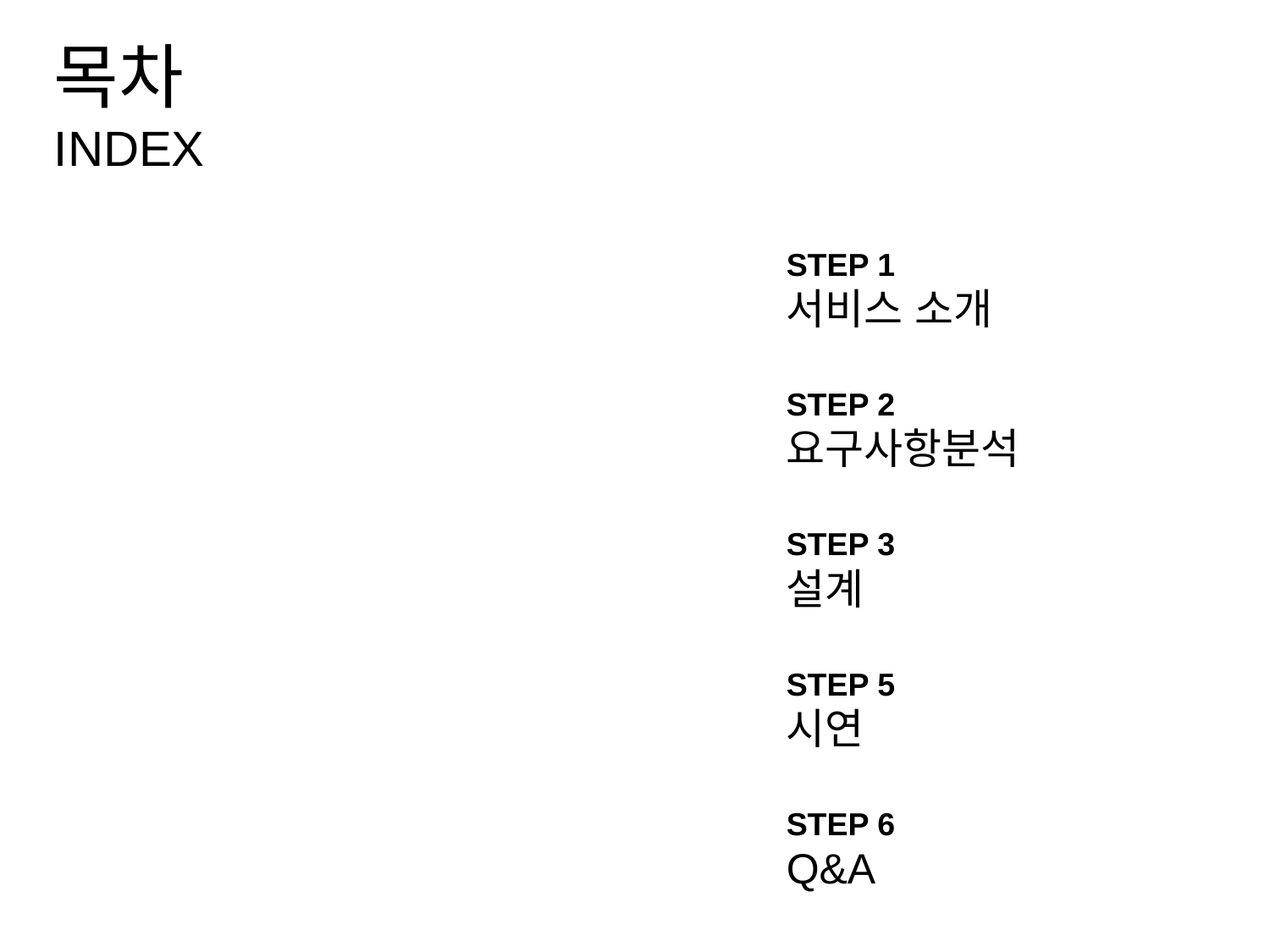

목차
INDEX
STEP 1
서비스 소개
STEP 2
요구사항분석
STEP 3
설계
STEP 5
시연
STEP 6
Q&A